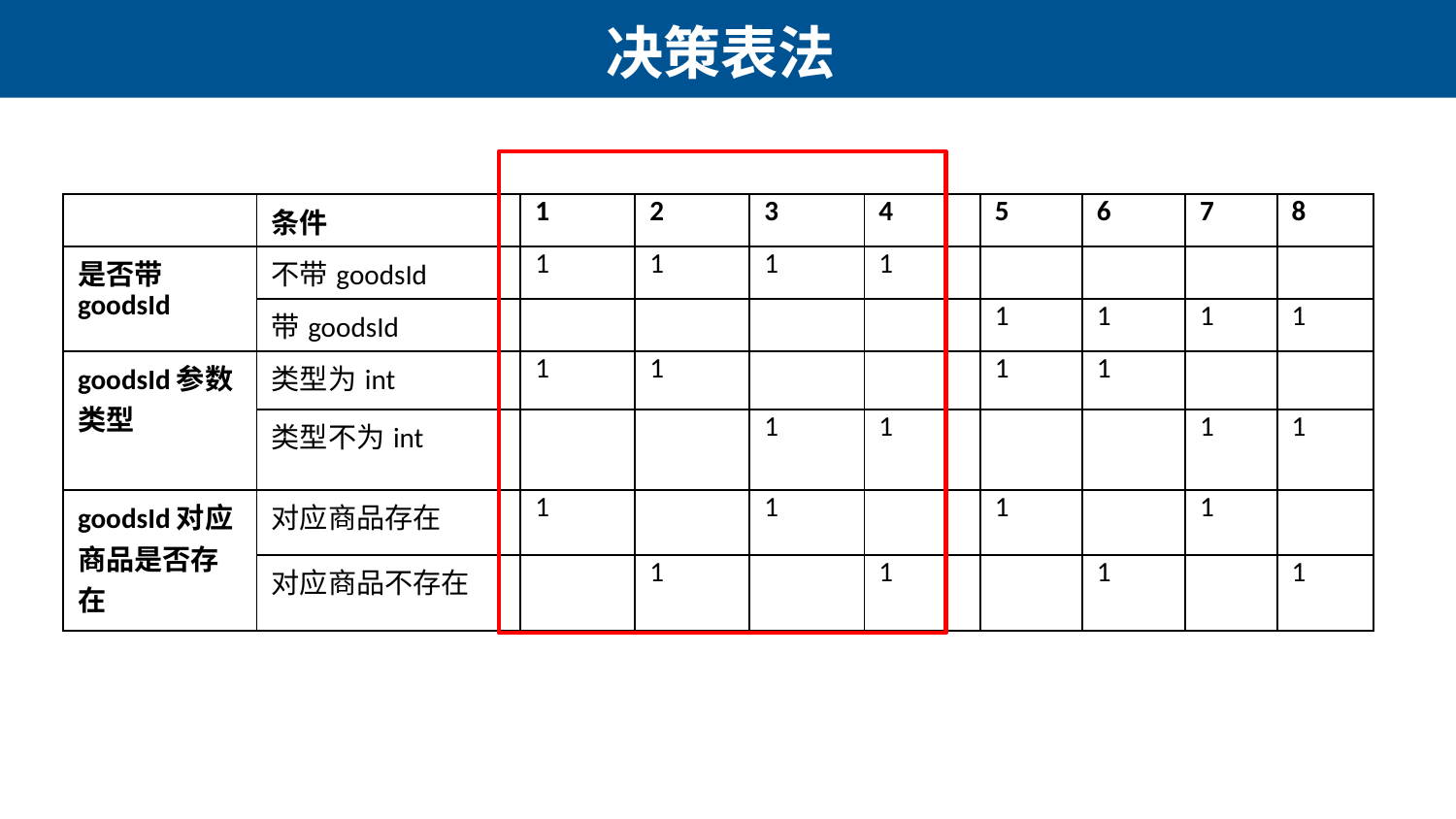

# 决策表法

|  | 条件 | 1 | 2 | 3 | 4 | 5 | 6 | 7 | 8 |
| --- | --- | --- | --- | --- | --- | --- | --- | --- | --- |
| 是否带goodsId | 不带goodsId | 1 | 1 | 1 | 1 |  |  |  |  |
|  | 带goodsId |  |  |  |  | 1 | 1 | 1 | 1 |
| goodsId参数类型 | 类型为int | 1 | 1 |  |  | 1 | 1 |  |  |
|  | 类型不为int |  |  | 1 | 1 |  |  | 1 | 1 |
| goodsId对应商品是否存在 | 对应商品存在 | 1 |  | 1 |  | 1 |  | 1 |  |
|  | 对应商品不存在 |  | 1 |  | 1 |  | 1 |  | 1 |